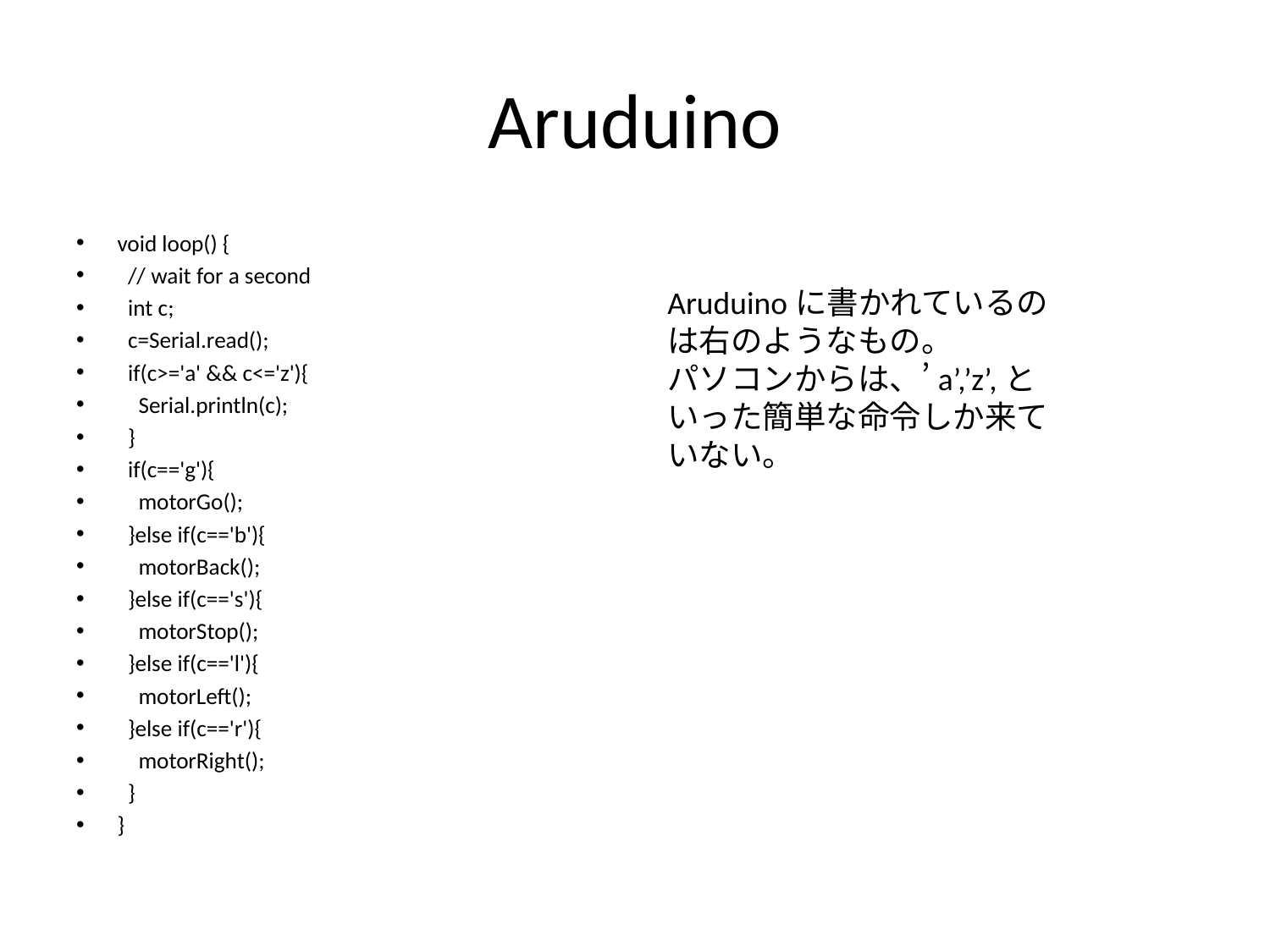

# Aruduino
void loop() {
  // wait for a second
  int c;
  c=Serial.read();
  if(c>='a' && c<='z'){
    Serial.println(c);
  }
  if(c=='g'){
    motorGo();
  }else if(c=='b'){
    motorBack();
  }else if(c=='s'){
    motorStop();
  }else if(c=='l'){
    motorLeft();
  }else if(c=='r'){
    motorRight();
  }
}
Aruduinoに書かれているのは右のようなもの。
パソコンからは、’a’,’z’,といった簡単な命令しか来ていない。